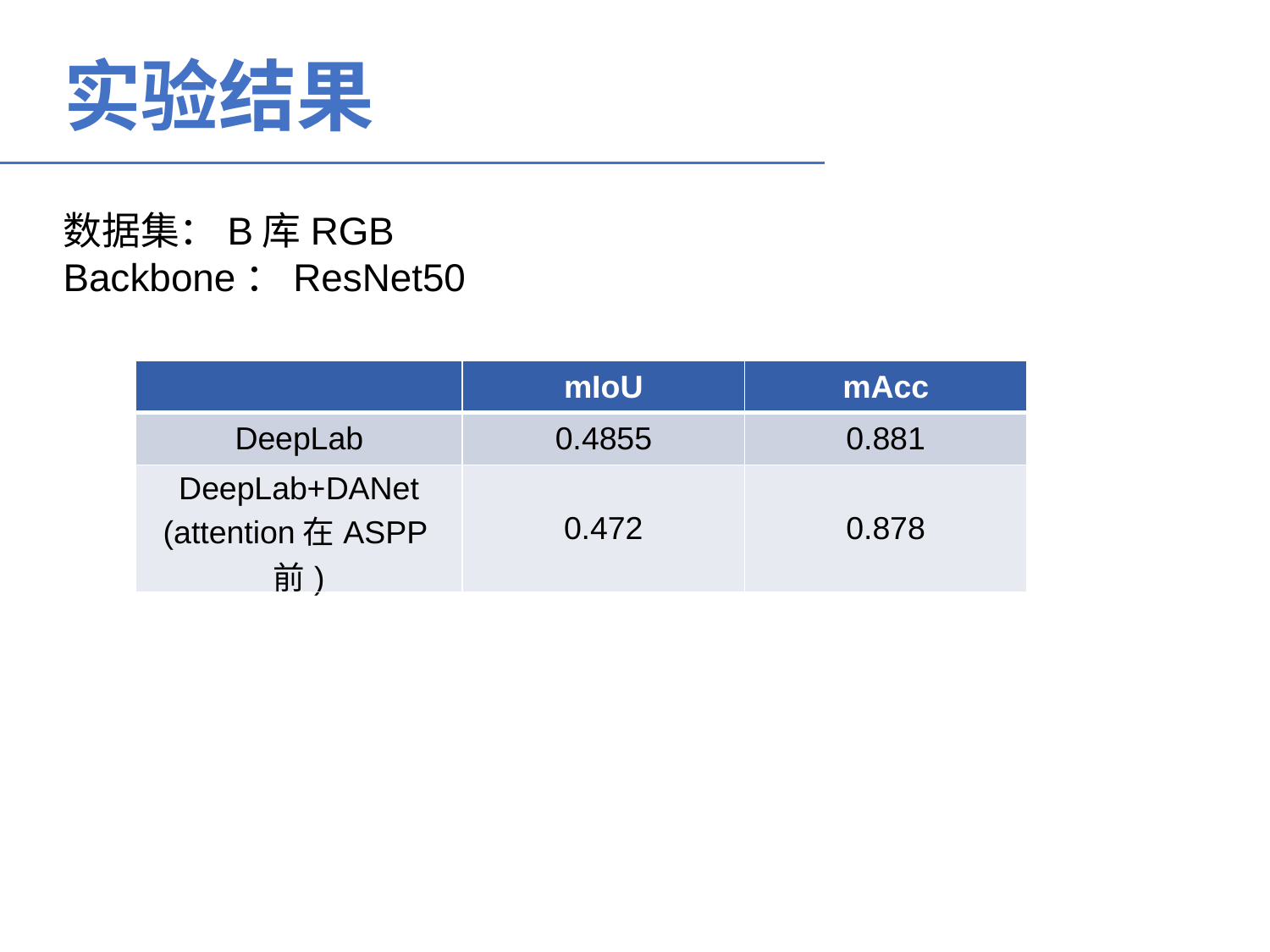

实验结果
数据集：B库RGB
Backbone：ResNet50

|  | mIoU | mAcc |
| --- | --- | --- |
| DeepLab | 0.4855 | 0.881 |
| DeepLab+DANet (attention在ASPP前) | 0.472 | 0.878 |